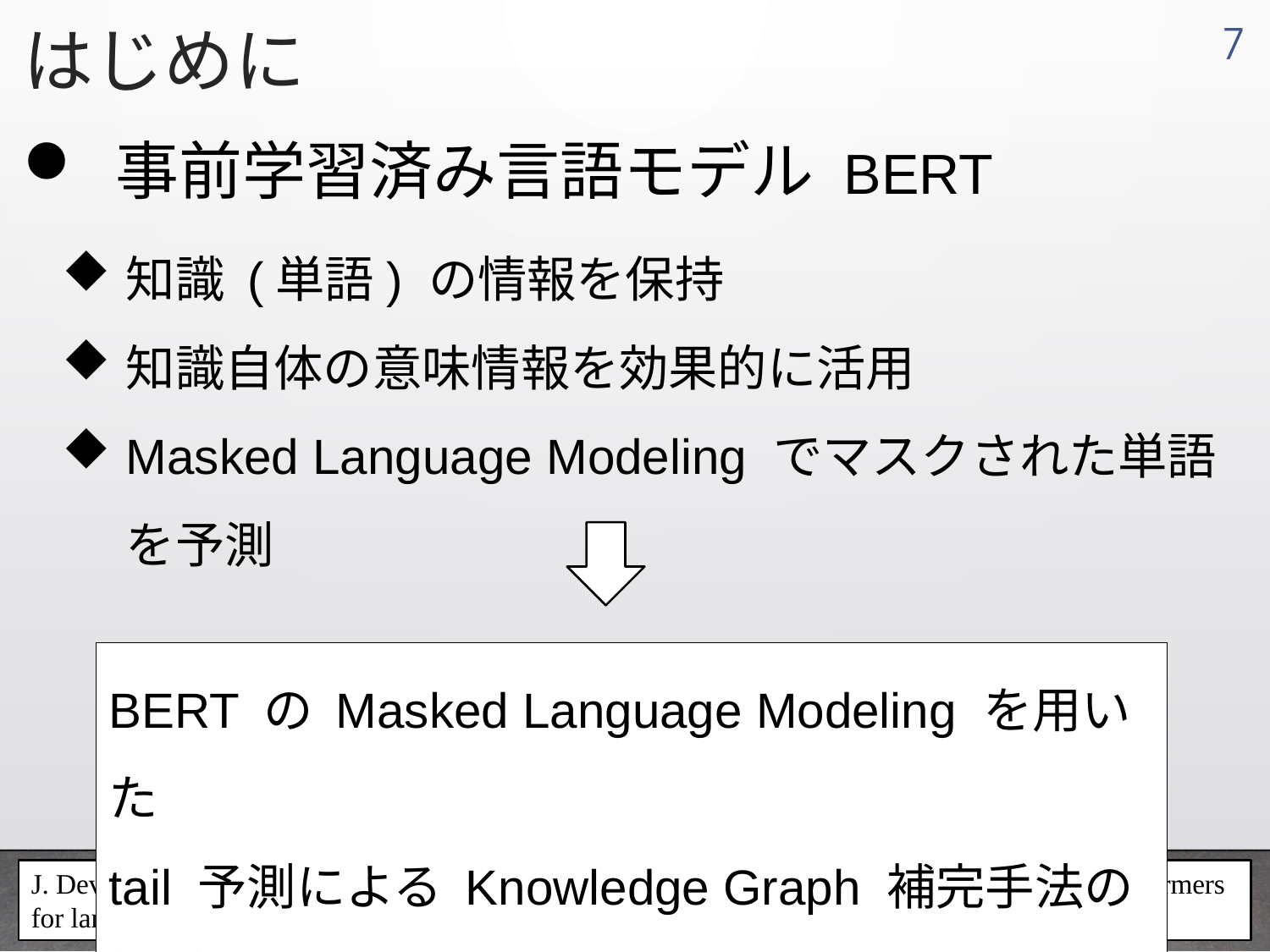

はじめに
7
 事前学習済み言語モデル BERT
知識 (単語) の情報を保持
知識自体の意味情報を効果的に活用
Masked Language Modeling でマスクされた単語を予測

BERT の Masked Language Modeling を用いた
tail 予測による Knowledge Graph 補完手法の検討
J. Devlin, M.-W. Chang, K. Lee, and K. Toutanova. BERT: Pre-training of deep bidirectional transformers for language understanding. pp. 4171–4186, June 2019.